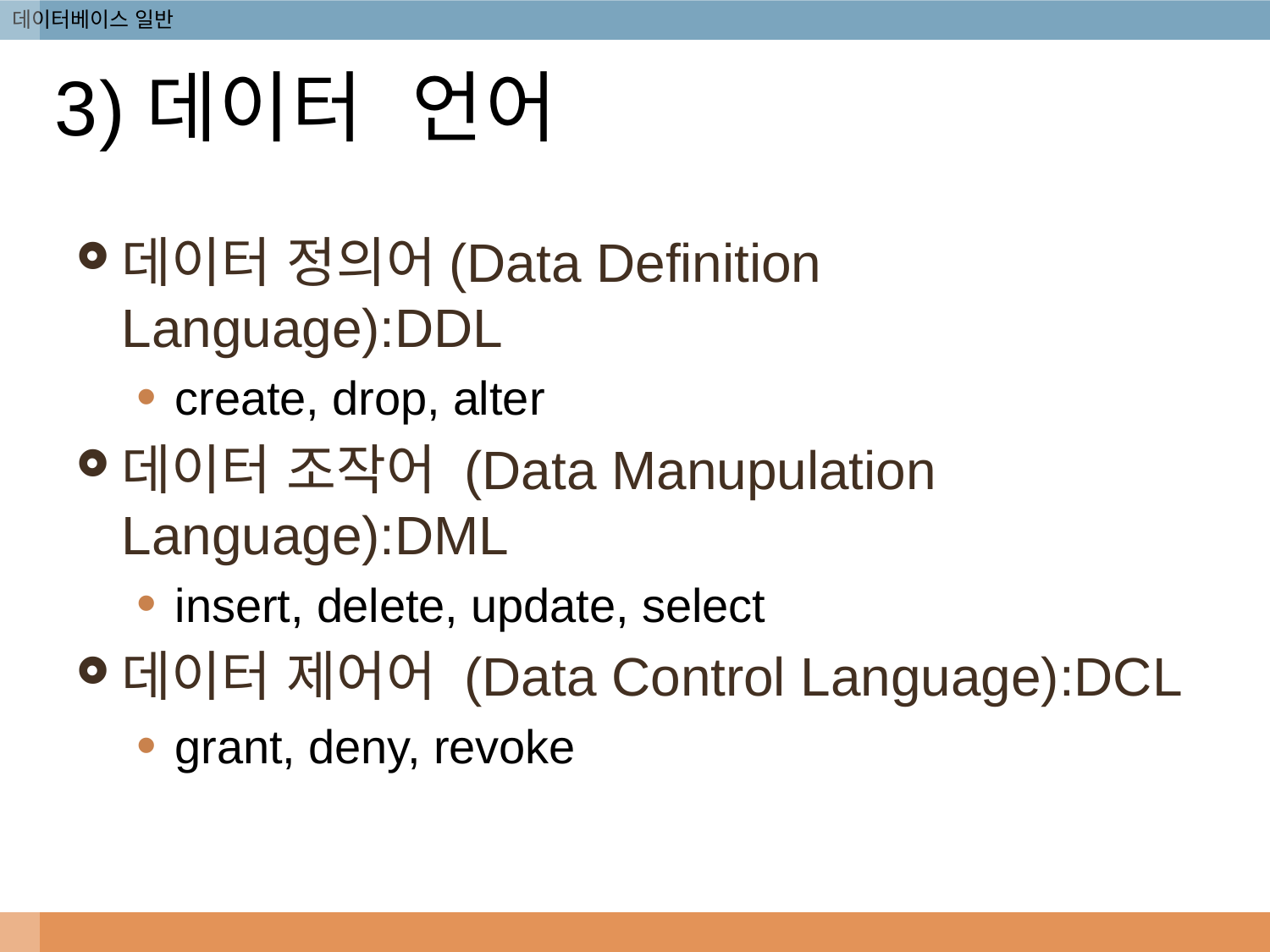

# 3)데이터  언어
데이터 정의어(Data Definition Language):DDL
create, drop, alter
데이터 조작어 (Data Manupulation Language):DML
insert, delete, update, select
데이터 제어어 (Data Control Language):DCL
grant, deny, revoke